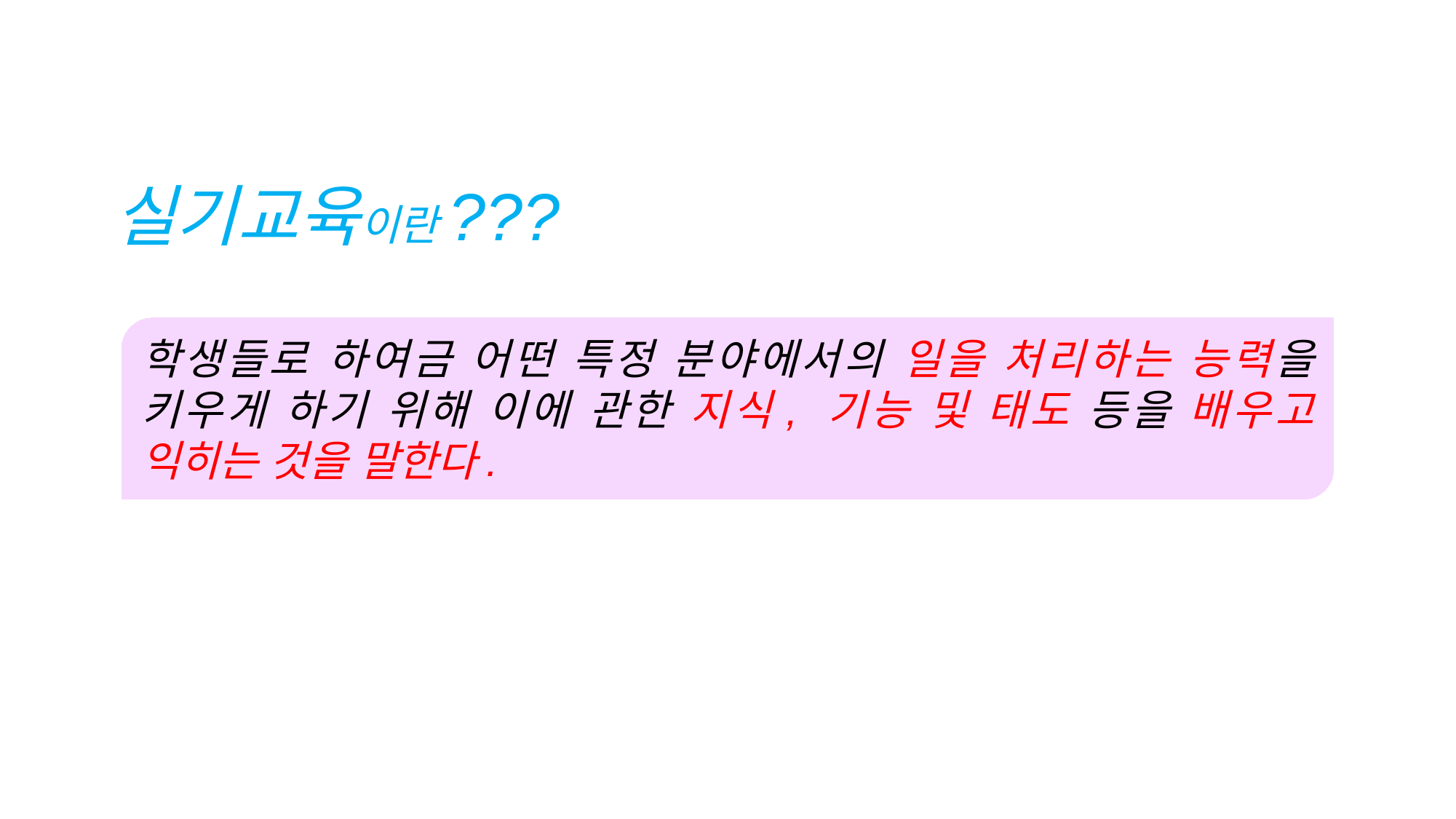

실기교육이란???
학생들로 하여금 어떤 특정 분야에서의 일을 처리하는 능력을 키우게 하기 위해 이에 관한 지식, 기능 및 태도 등을 배우고 익히는 것을 말한다.